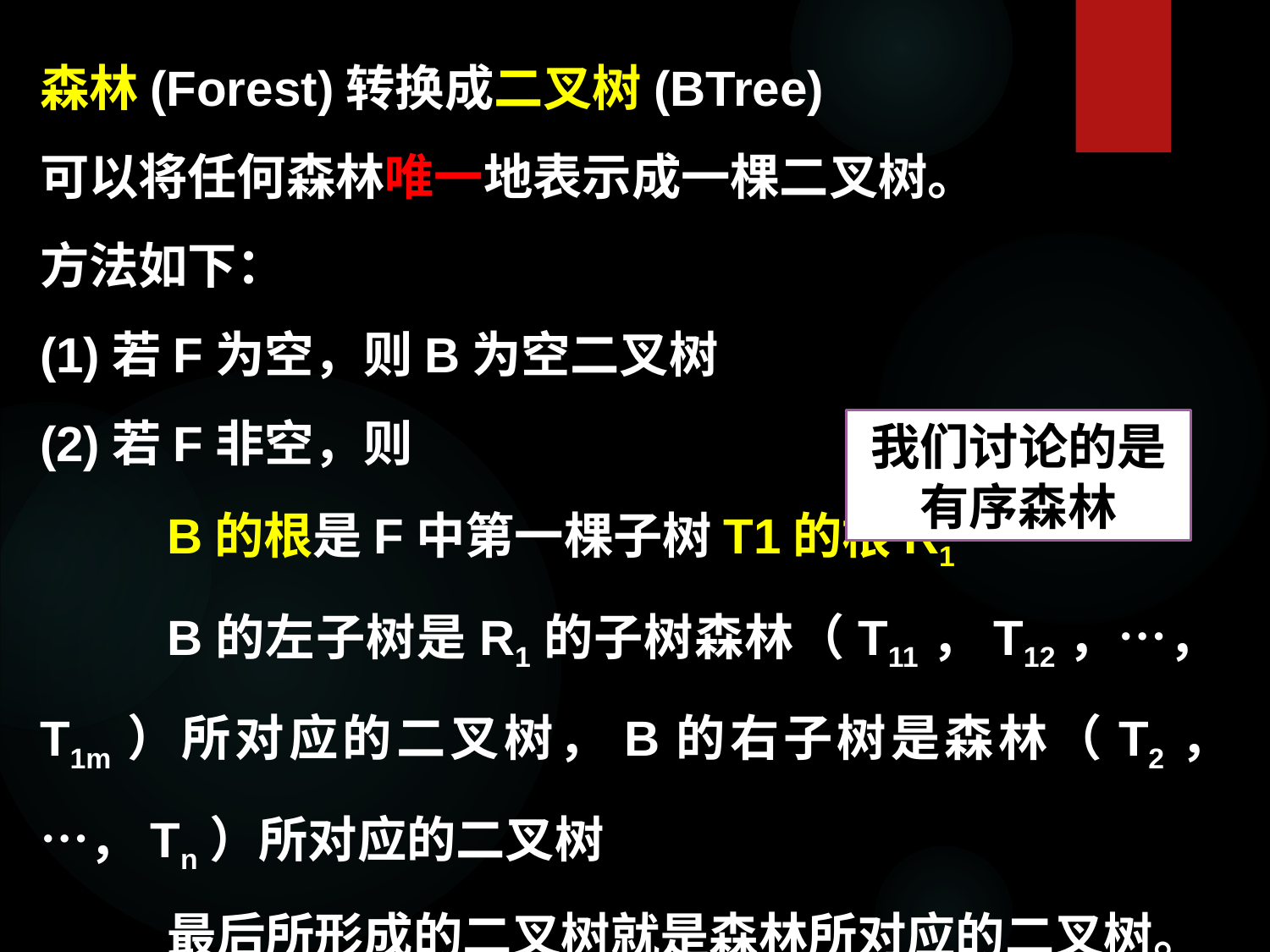

森林(Forest)转换成二叉树(BTree)
可以将任何森林唯一地表示成一棵二叉树。
方法如下：
(1)若F为空，则B为空二叉树
(2)若F非空，则
	B的根是F中第一棵子树T1的根R1
	B的左子树是R1的子树森林（T11，T12，…，T1m）所对应的二叉树，B的右子树是森林（T2，…，Tn）所对应的二叉树
	最后所形成的二叉树就是森林所对应的二叉树。
我们讨论的是
有序森林